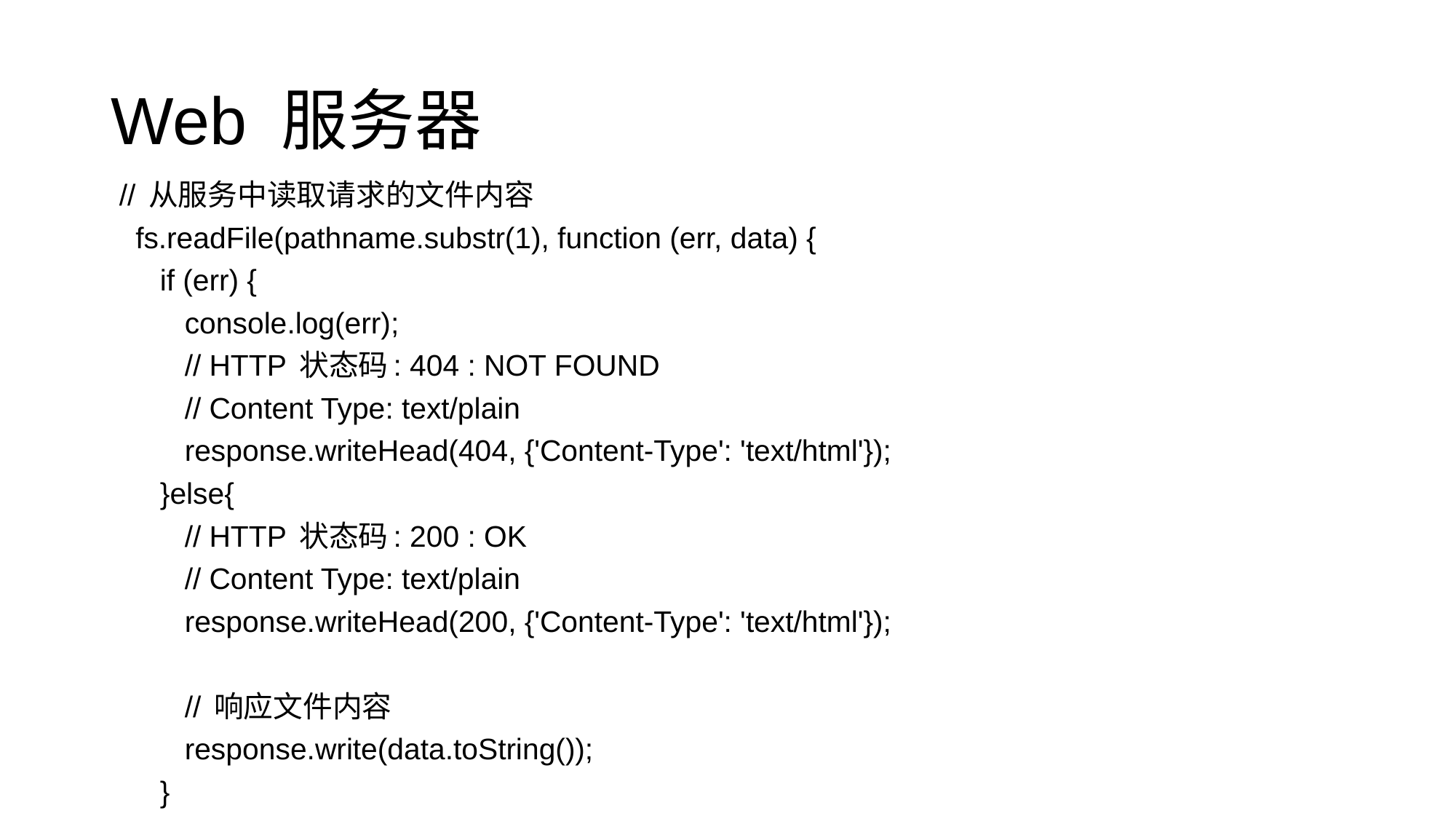

# Web 服务器
 // 从服务中读取请求的文件内容
   fs.readFile(pathname.substr(1), function (err, data) {
      if (err) {
         console.log(err);
         // HTTP 状态码: 404 : NOT FOUND
         // Content Type: text/plain
         response.writeHead(404, {'Content-Type': 'text/html'});
      }else{
         // HTTP 状态码: 200 : OK
         // Content Type: text/plain
         response.writeHead(200, {'Content-Type': 'text/html'});

         // 响应文件内容
         response.write(data.toString());
      }